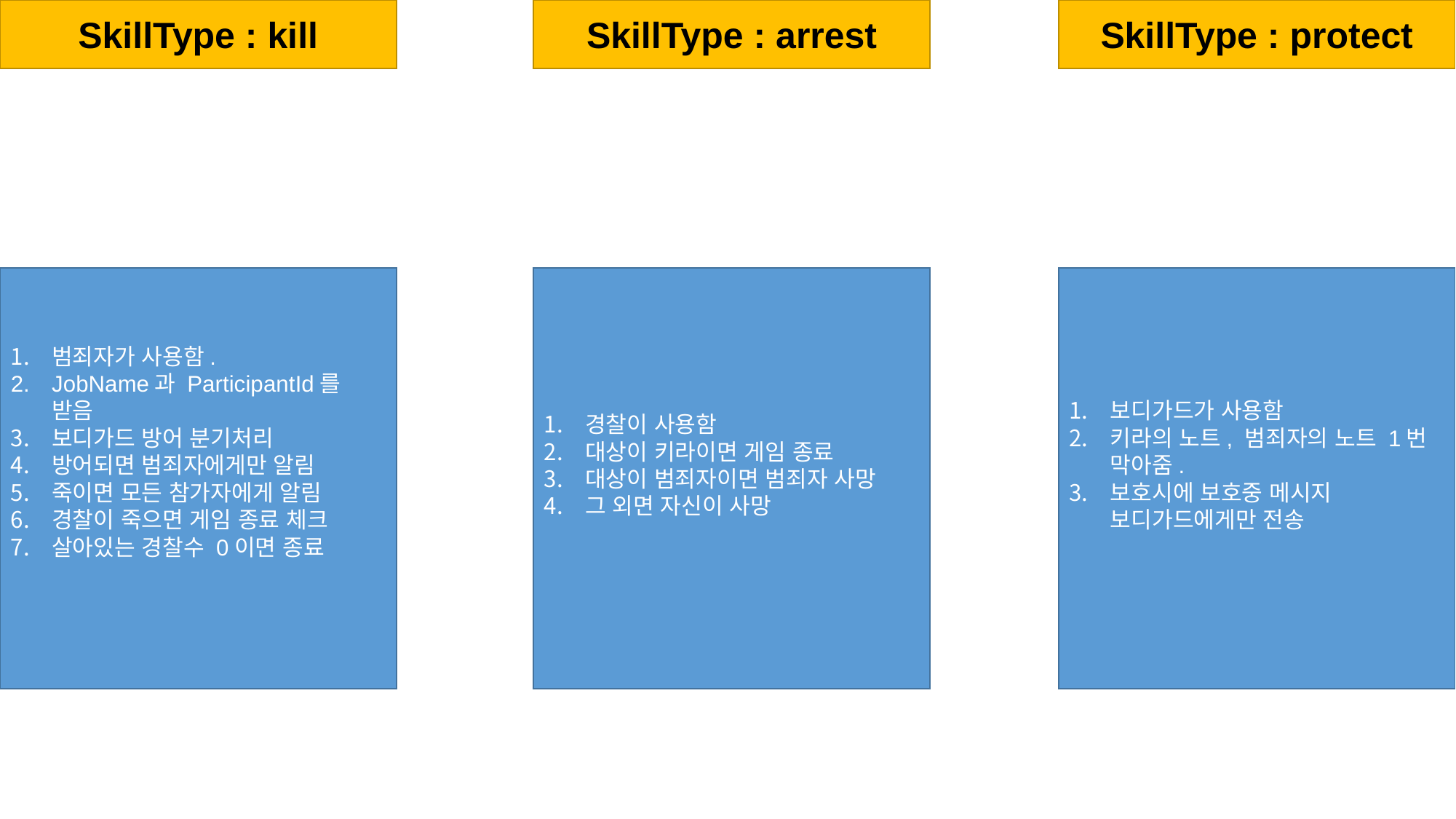

SkillType : kill
SkillType : arrest
SkillType : protect
보디가드가 사용함
키라의 노트, 범죄자의 노트 1번 막아줌.
보호시에 보호중 메시지 보디가드에게만 전송

경찰이 사용함
대상이 키라이면 게임 종료
대상이 범죄자이면 범죄자 사망
그 외면 자신이 사망

범죄자가 사용함.
JobName과 ParticipantId를 받음
보디가드 방어 분기처리
방어되면 범죄자에게만 알림
죽이면 모든 참가자에게 알림
경찰이 죽으면 게임 종료 체크
살아있는 경찰수 0이면 종료